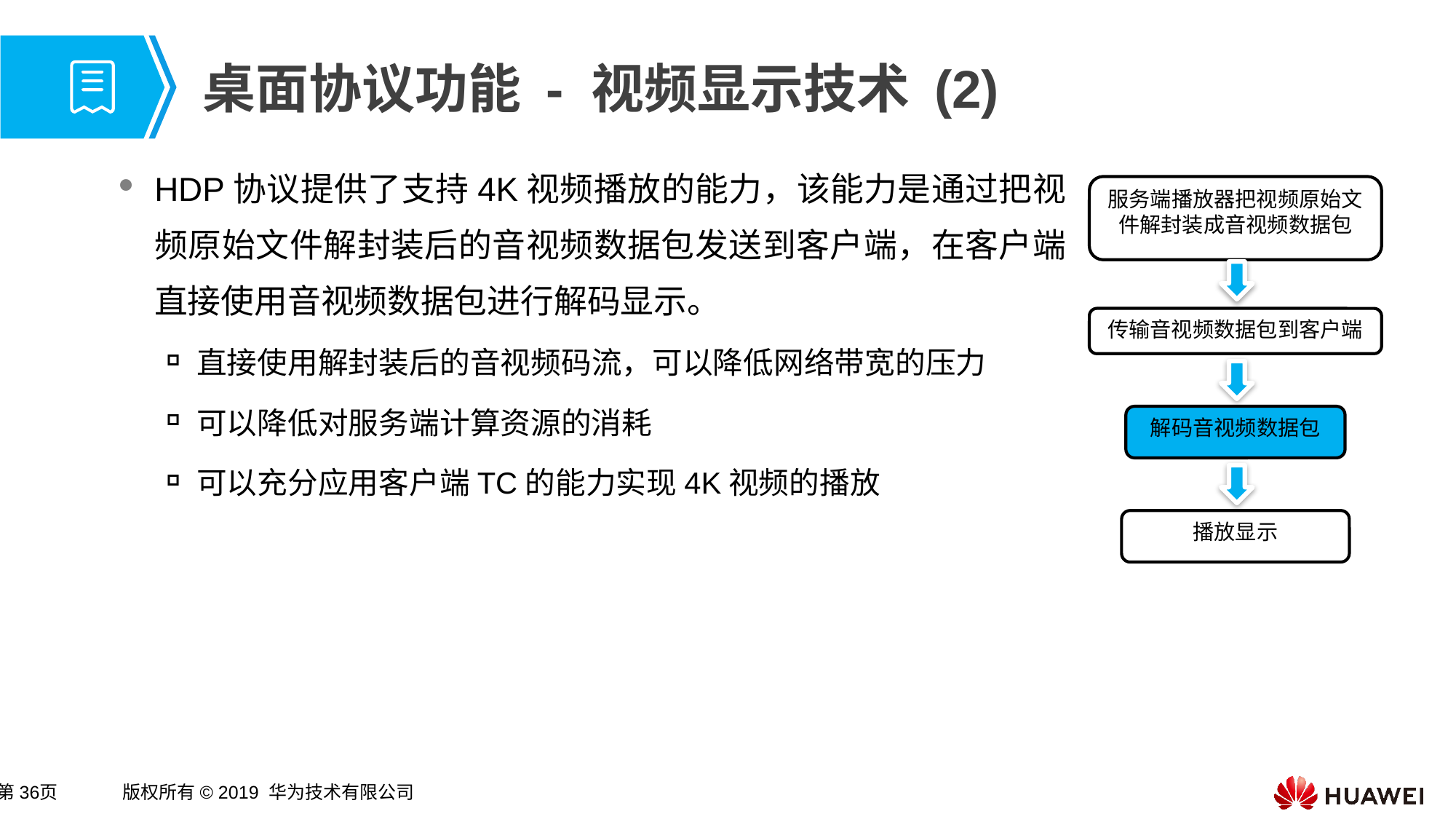

# 桌面协议功能 - 视频显示技术 (2)
HDP协议提供了支持4K视频播放的能力，该能力是通过把视频原始文件解封装后的音视频数据包发送到客户端，在客户端直接使用音视频数据包进行解码显示。
直接使用解封装后的音视频码流，可以降低网络带宽的压力
可以降低对服务端计算资源的消耗
可以充分应用客户端TC的能力实现4K视频的播放

服务端播放器把视频原始文件解封装成音视频数据包

传输音视频数据包到客户端

解码音视频数据包

播放显示